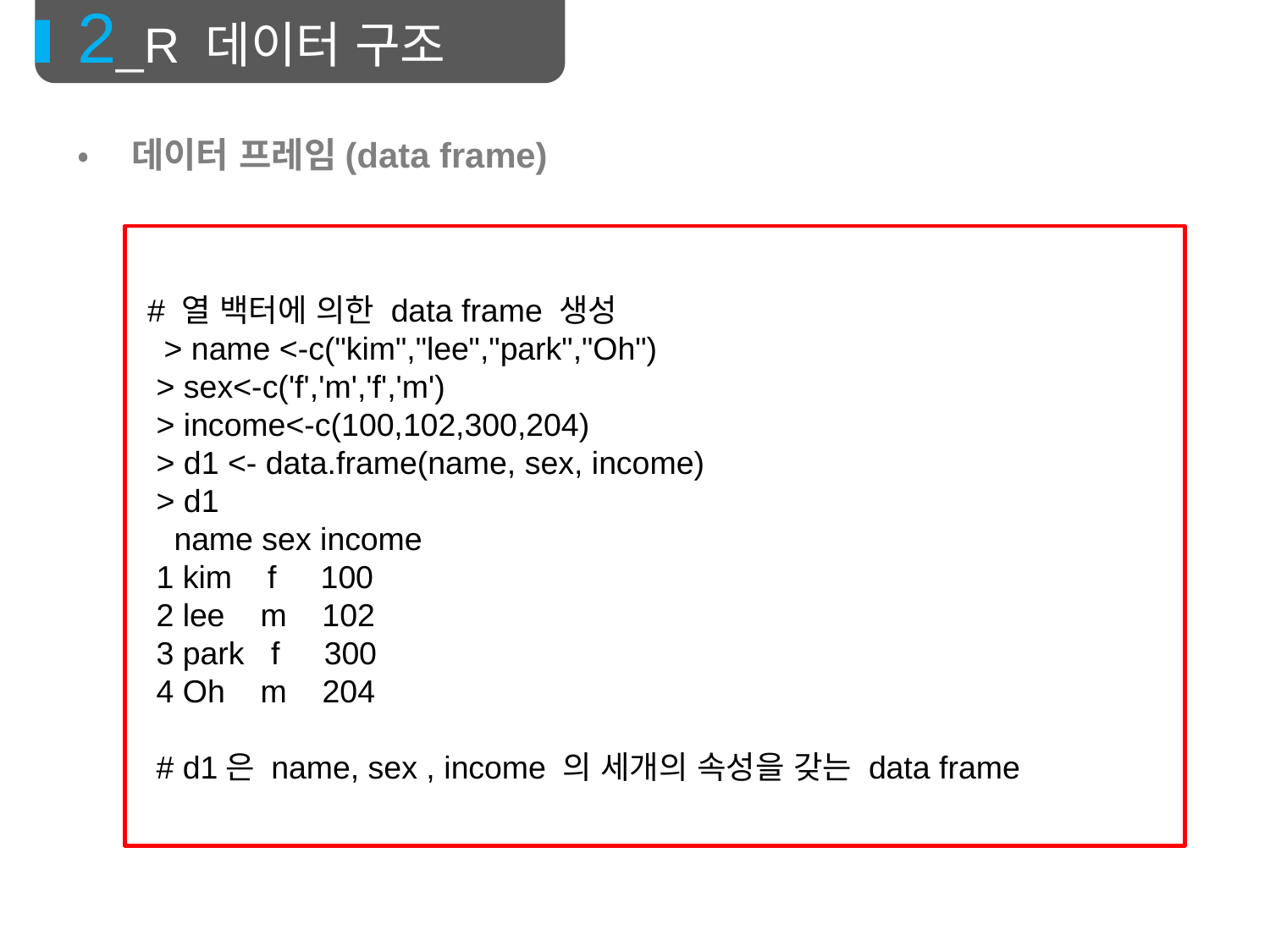

2_R 데이터 구조

• 데이터 프레임(data frame)

# 열 백터에 의한 data frame 생성 > name <-c("kim","lee","park","Oh") > sex<-c('f','m','f','m') > income<-c(100,102,300,204) > d1 <- data.frame(name, sex, income) > d1 name sex income 1 kim    f     100 2 lee    m    102 3 park   f     300 4 Oh    m    204 # d1은 name, sex , income 의 세개의 속성을 갖는 data frame